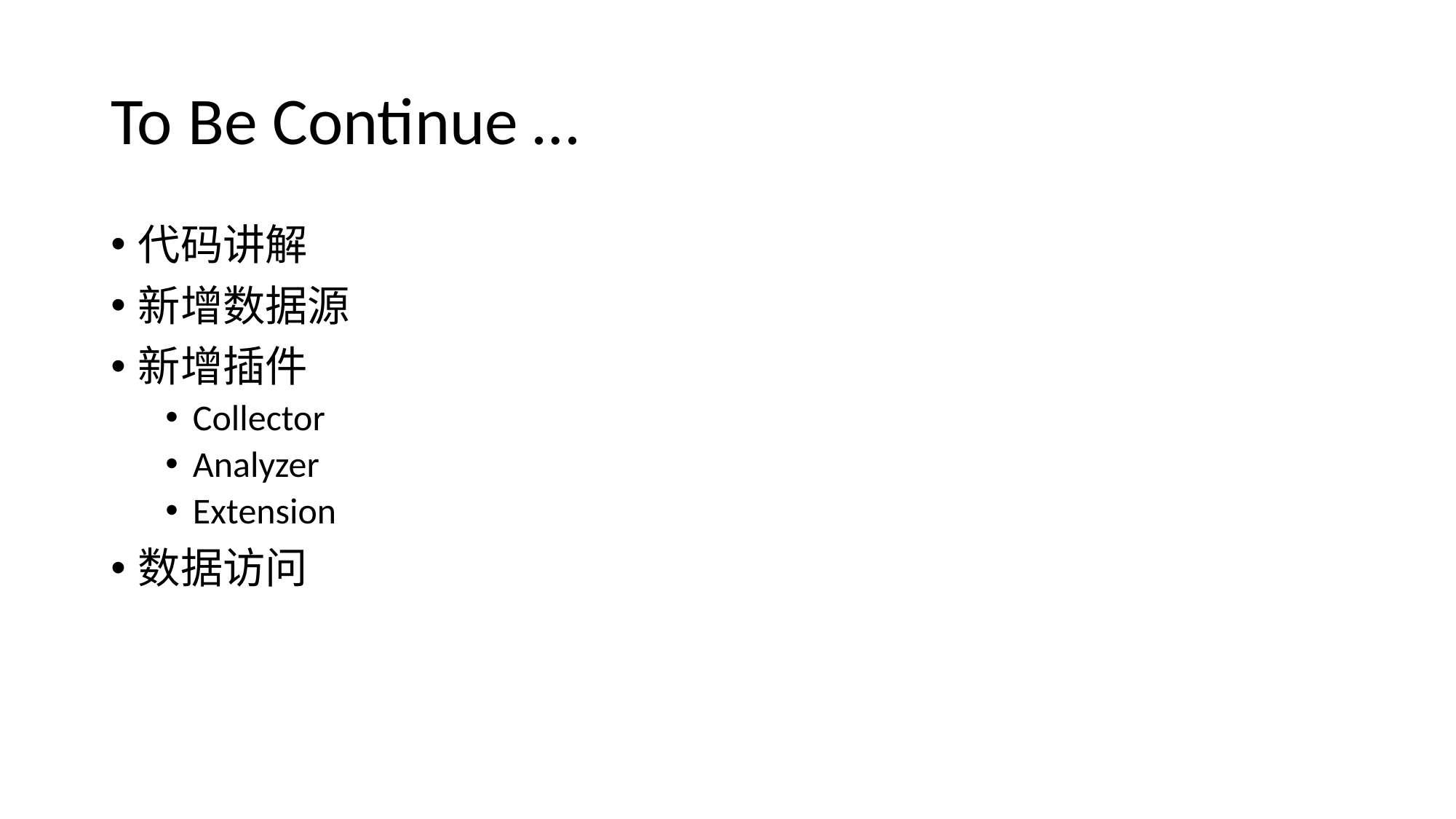

# To Be Continue …
代码讲解
新增数据源
新增插件
Collector
Analyzer
Extension
数据访问